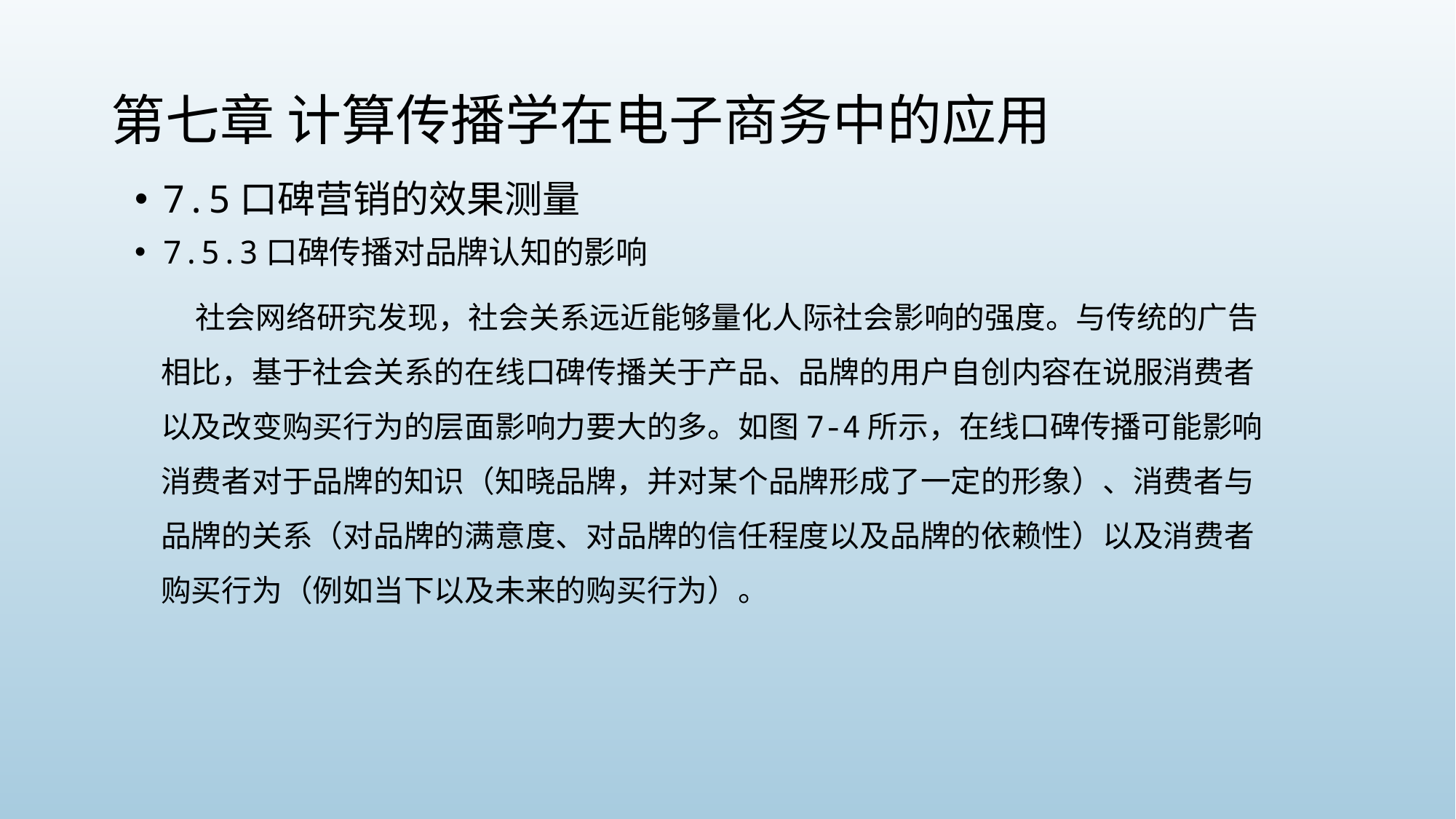

# 第七章 计算传播学在电子商务中的应用
7.5口碑营销的效果测量
7.5.3口碑传播对品牌认知的影响

    社会网络研究发现，社会关系远近能够量化人际社会影响的强度。与传统的广告相比，基于社会关系的在线口碑传播关于产品、品牌的用户自创内容在说服消费者以及改变购买行为的层面影响力要大的多。如图7-4所示，在线口碑传播可能影响消费者对于品牌的知识（知晓品牌，并对某个品牌形成了一定的形象）、消费者与品牌的关系（对品牌的满意度、对品牌的信任程度以及品牌的依赖性）以及消费者购买行为（例如当下以及未来的购买行为）。